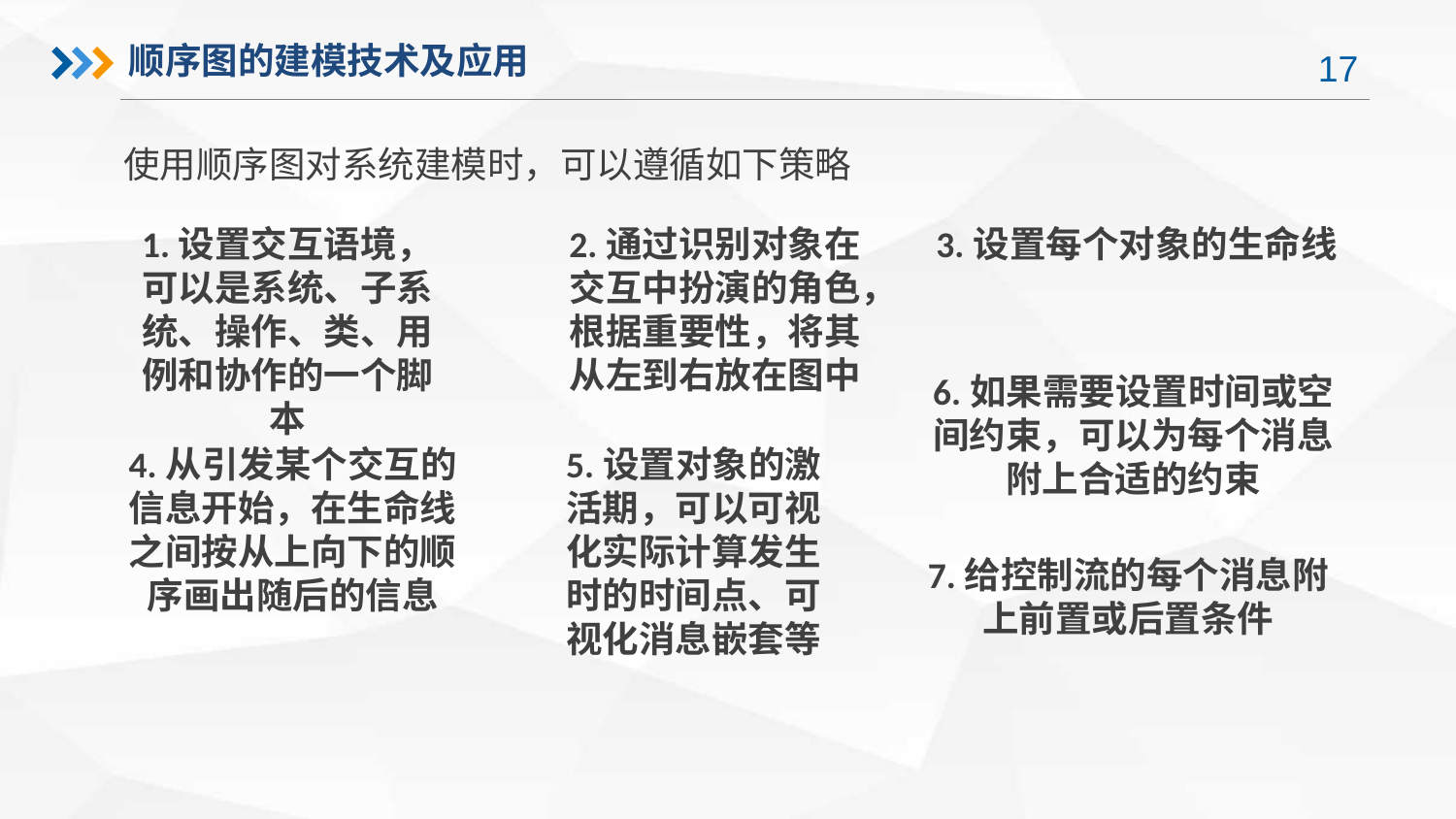

顺序图的建模技术及应用
使用顺序图对系统建模时，可以遵循如下策略
2.通过识别对象在交互中扮演的角色，根据重要性，将其从左到右放在图中
3.设置每个对象的生命线
1.设置交互语境，可以是系统、子系统、操作、类、用例和协作的一个脚本
6.如果需要设置时间或空间约束，可以为每个消息附上合适的约束
4.从引发某个交互的信息开始，在生命线之间按从上向下的顺序画出随后的信息
5.设置对象的激活期，可以可视化实际计算发生时的时间点、可视化消息嵌套等
7.给控制流的每个消息附上前置或后置条件